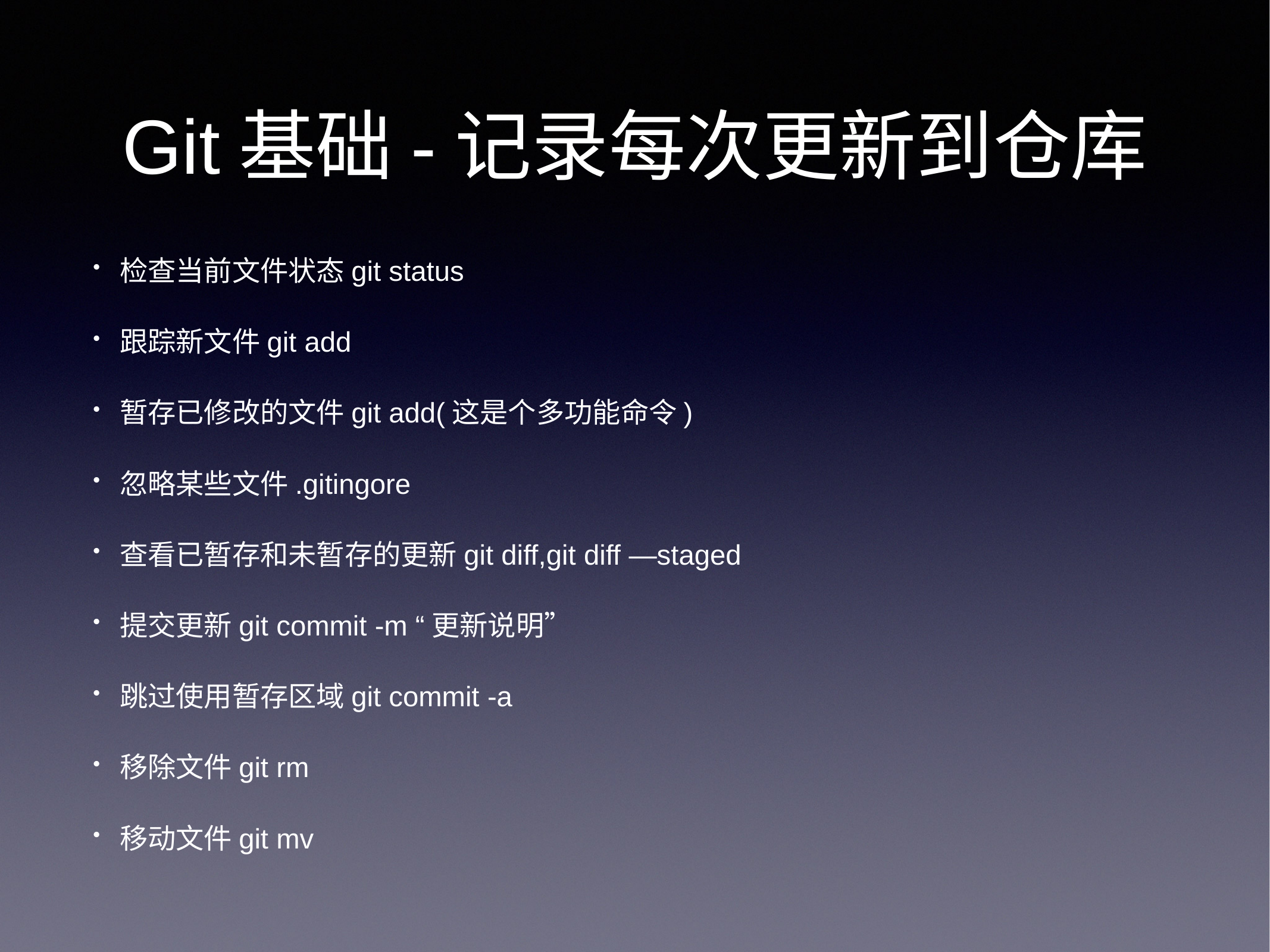

# Git基础-记录每次更新到仓库
检查当前文件状态git status
跟踪新文件git add
暂存已修改的文件git add(这是个多功能命令)
忽略某些文件.gitingore
查看已暂存和未暂存的更新git diff,git diff —staged
提交更新git commit -m “更新说明”
跳过使用暂存区域git commit -a
移除文件git rm
移动文件git mv